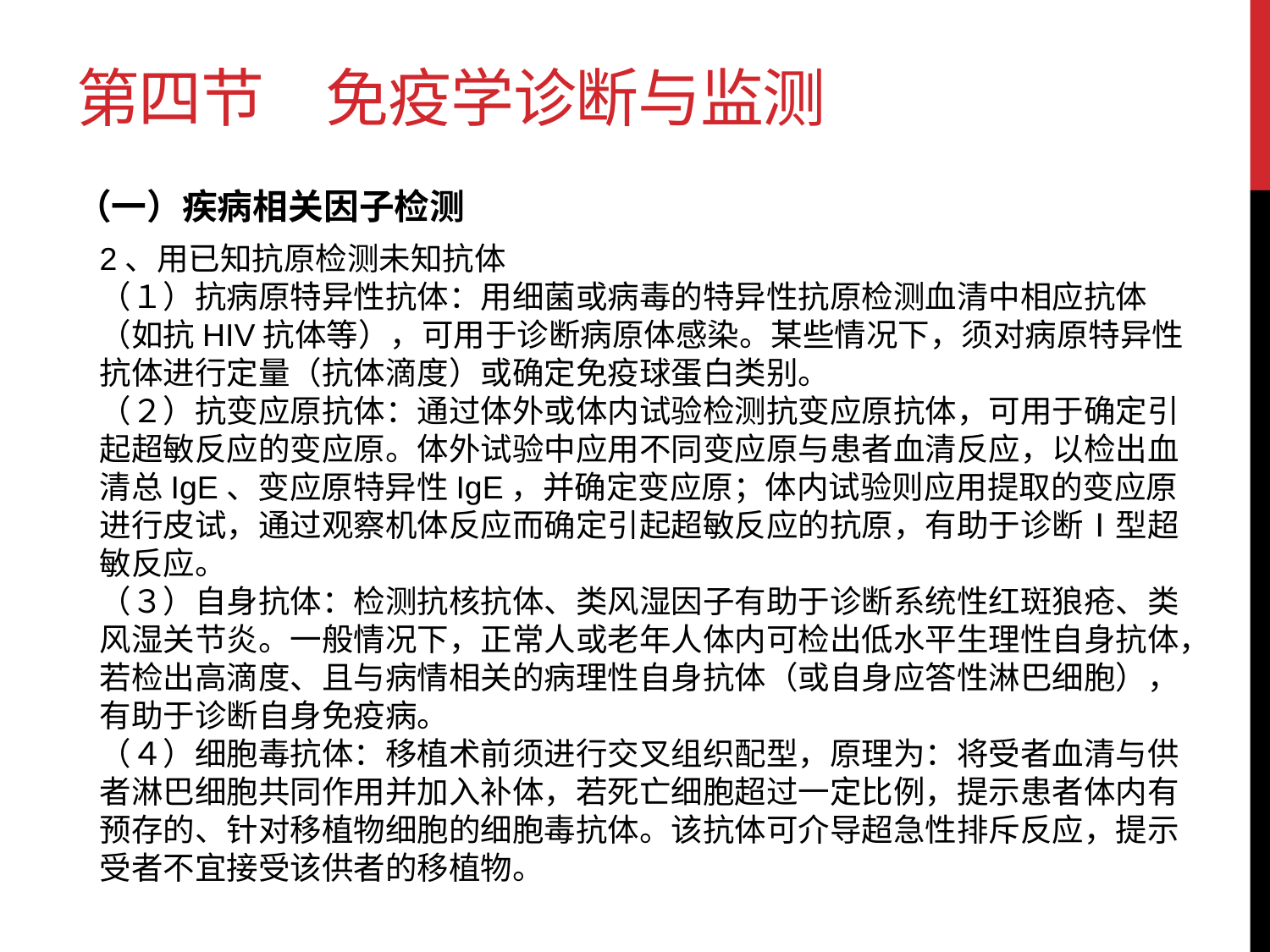

# 第四节　免疫学诊断与监测
（一）疾病相关因子检测

2、用已知抗原检测未知抗体
（１）抗病原特异性抗体：用细菌或病毒的特异性抗原检测血清中相应抗体（如抗HIV抗体等），可用于诊断病原体感染。某些情况下，须对病原特异性抗体进行定量（抗体滴度）或确定免疫球蛋白类别。
（２）抗变应原抗体：通过体外或体内试验检测抗变应原抗体，可用于确定引起超敏反应的变应原。体外试验中应用不同变应原与患者血清反应，以检出血清总IgE、变应原特异性IgE，并确定变应原；体内试验则应用提取的变应原进行皮试，通过观察机体反应而确定引起超敏反应的抗原，有助于诊断Ⅰ型超敏反应。
（３）自身抗体：检测抗核抗体、类风湿因子有助于诊断系统性红斑狼疮、类风湿关节炎。一般情况下，正常人或老年人体内可检出低水平生理性自身抗体，若检出高滴度、且与病情相关的病理性自身抗体（或自身应答性淋巴细胞），有助于诊断自身免疫病。
（４）细胞毒抗体：移植术前须进行交叉组织配型，原理为：将受者血清与供者淋巴细胞共同作用并加入补体，若死亡细胞超过一定比例，提示患者体内有预存的、针对移植物细胞的细胞毒抗体。该抗体可介导超急性排斥反应，提示受者不宜接受该供者的移植物。